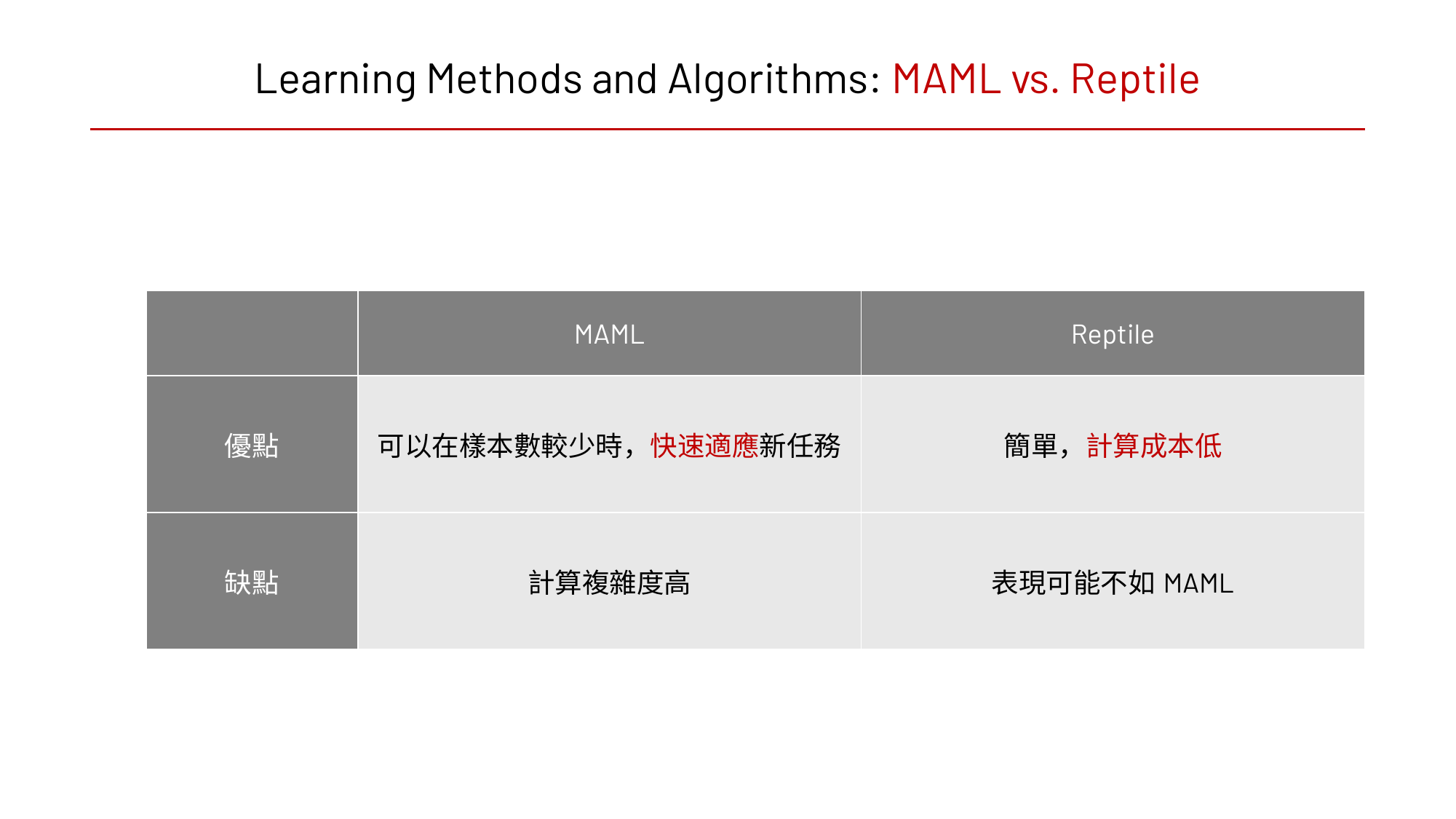

Learning Methods and Algorithms: MAML vs. Reptile
|  | MAML | Reptile |
| --- | --- | --- |
| 優點 | 可以在樣本數較少時，快速適應新任務 | 簡單，計算成本低 |
| 缺點 | 計算複雜度高 | 表現可能不如MAML |